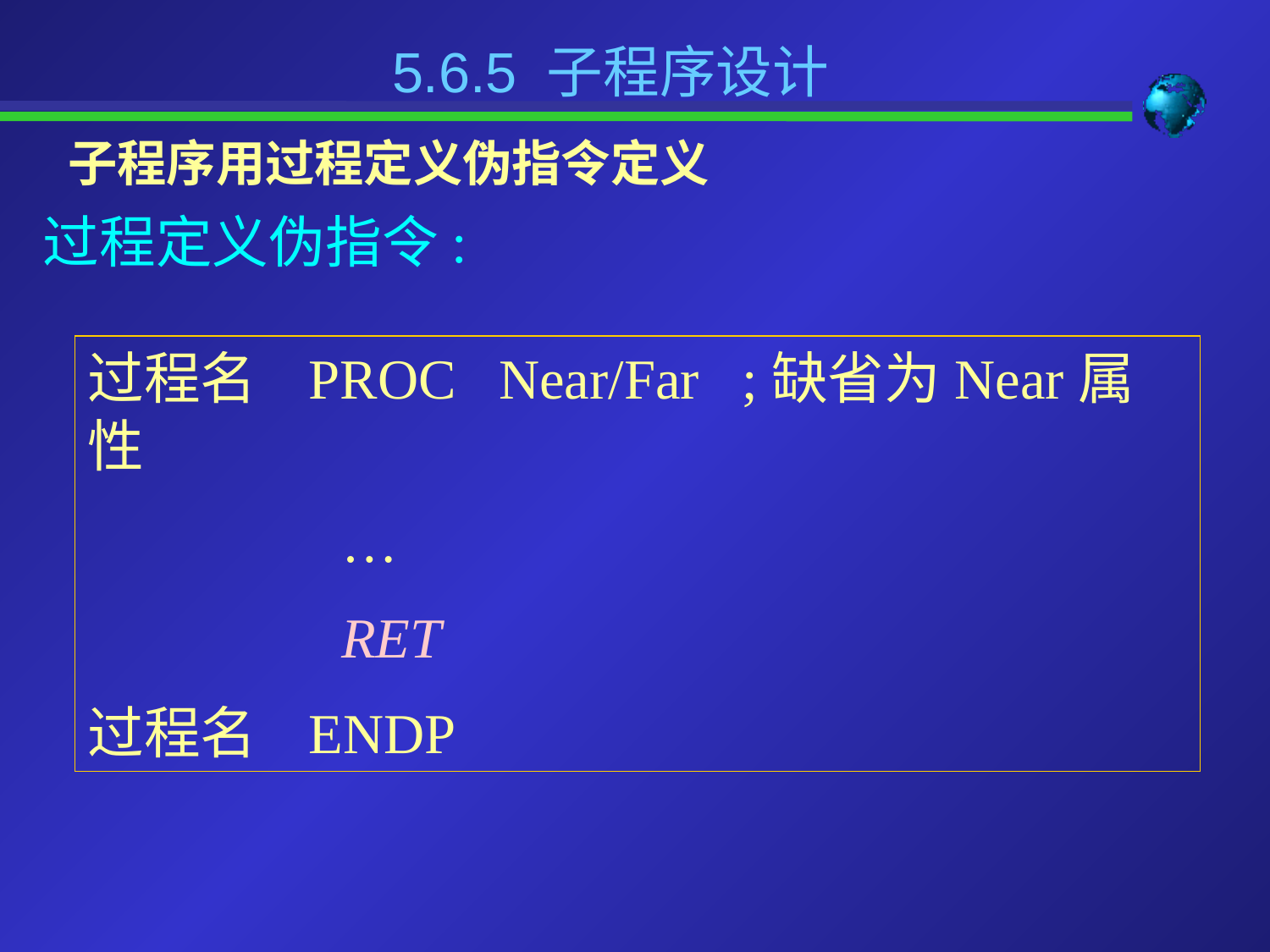

5.6.5 子程序设计
子程序用过程定义伪指令定义
过程定义伪指令:
过程名   PROC   Near/Far   ;缺省为Near属性
		…
		RET
过程名   ENDP
53